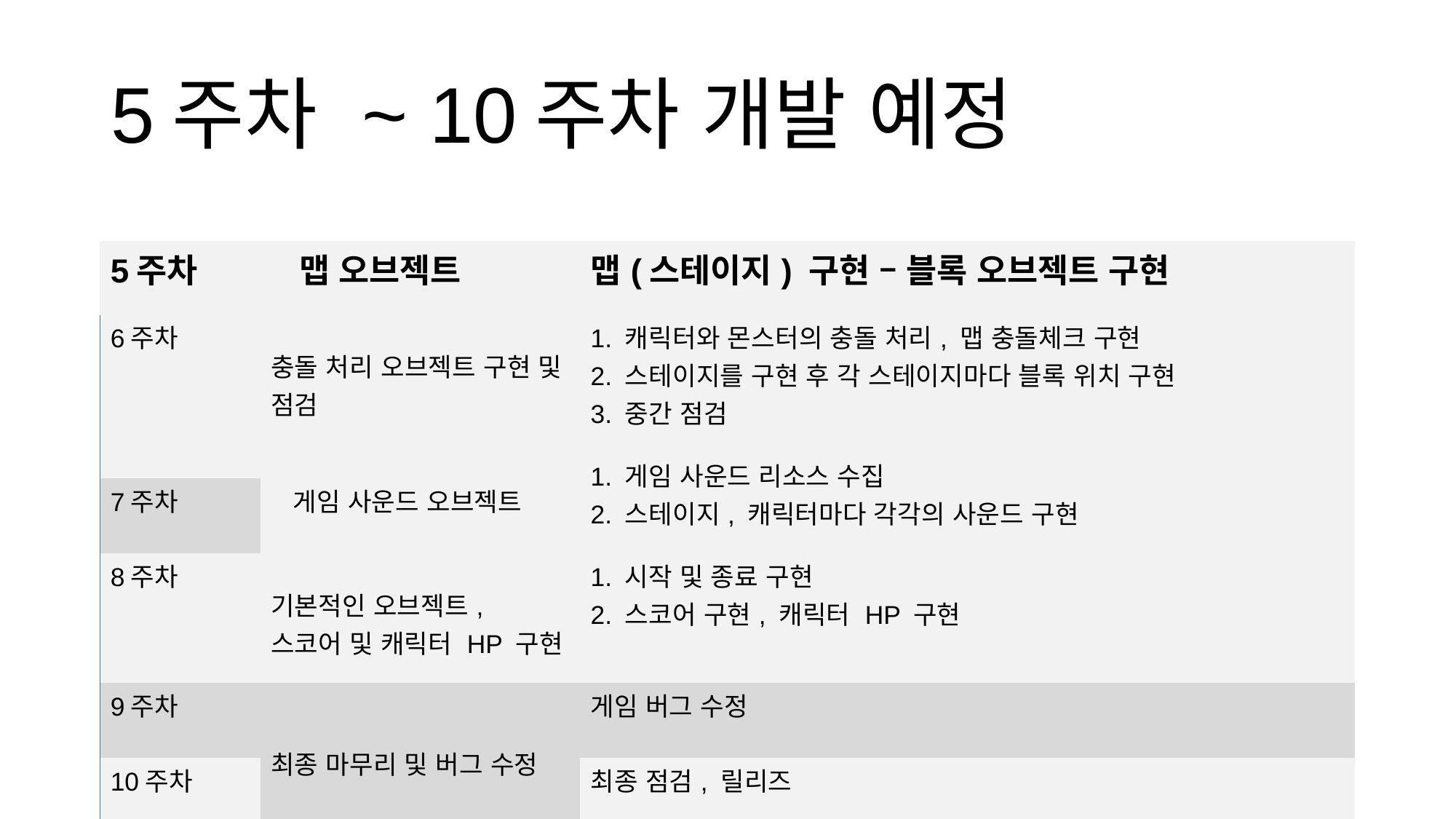

5주차 ~ 10주차 개발 예정
| 5주차​ | 맵 오브젝트​ | 맵(스테이지) 구현 – 블록 오브젝트 구현​ |
| --- | --- | --- |
| 6주차​ | 충돌 처리 오브젝트 구현 및 점검​ | 1. 캐릭터와 몬스터의 충돌 처리, 맵 충돌체크 구현​ 2. 스테이지를 구현 후 각 스테이지마다 블록 위치 구현  3. 중간 점검 ​ |
|  |  | 1. 게임 사운드 리소스 수집 2. 스테이지, 캐릭터마다 각각의 사운드 구현 |
| 7주차​ | 게임 사운드 오브젝트 |  |
| 8주차​ | 기본적인 오브젝트, 스코어 및 캐릭터 HP 구현 | 1. 시작 및 종료 구현​ 2. 스코어 구현, 캐릭터 HP 구현 |
| 9주차​ | ​            최종 마무리 및 버그 수정 | 게임 버그 수정​ |
| 10주차​ |  | 최종 점검, 릴리즈​ |